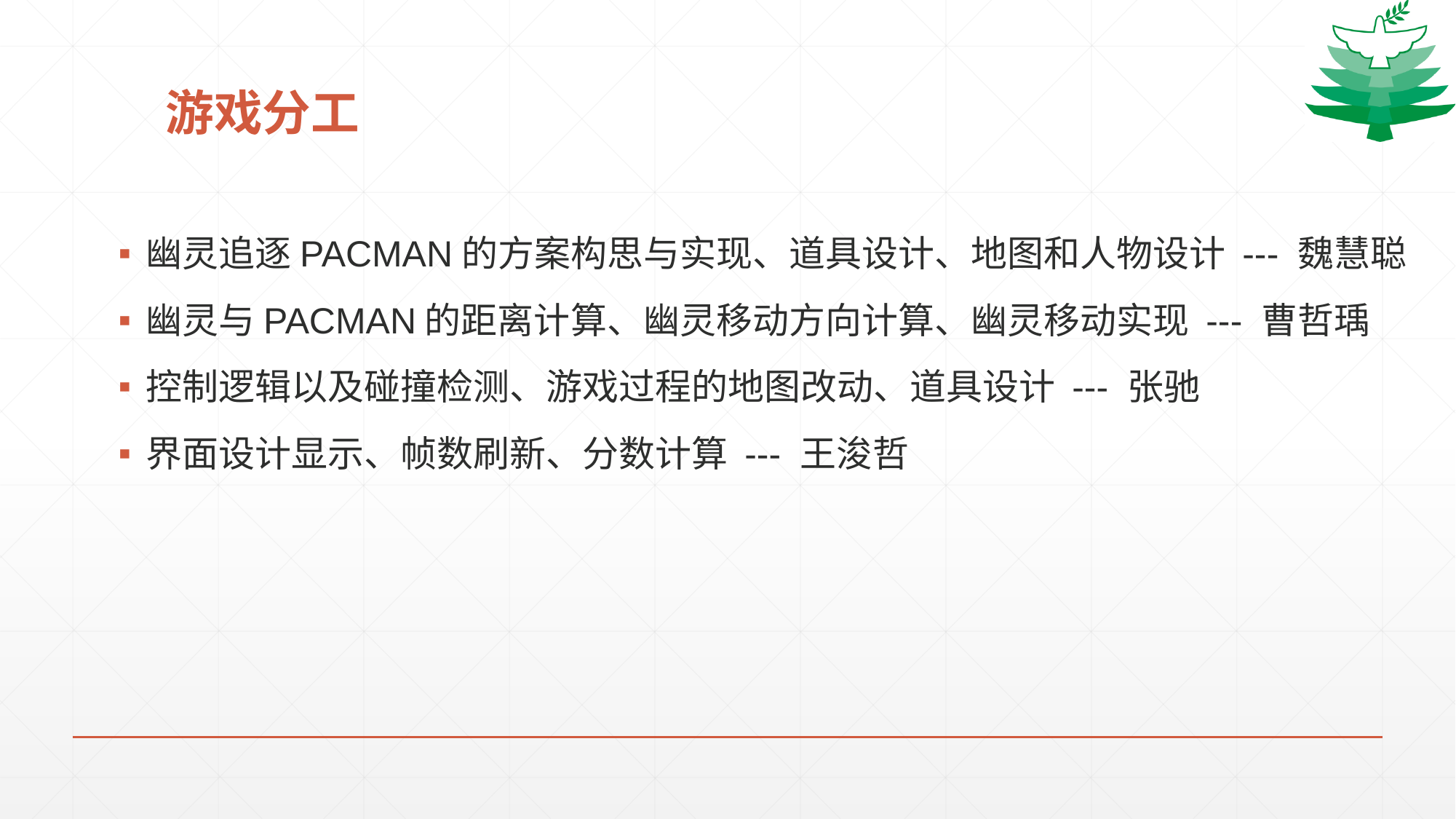

# 游戏分工
幽灵追逐PACMAN的方案构思与实现、道具设计、地图和人物设计 --- 魏慧聪
幽灵与PACMAN的距离计算、幽灵移动方向计算、幽灵移动实现 --- 曹哲瑀
控制逻辑以及碰撞检测、游戏过程的地图改动、道具设计 --- 张驰
界面设计显示、帧数刷新、分数计算 --- 王浚哲